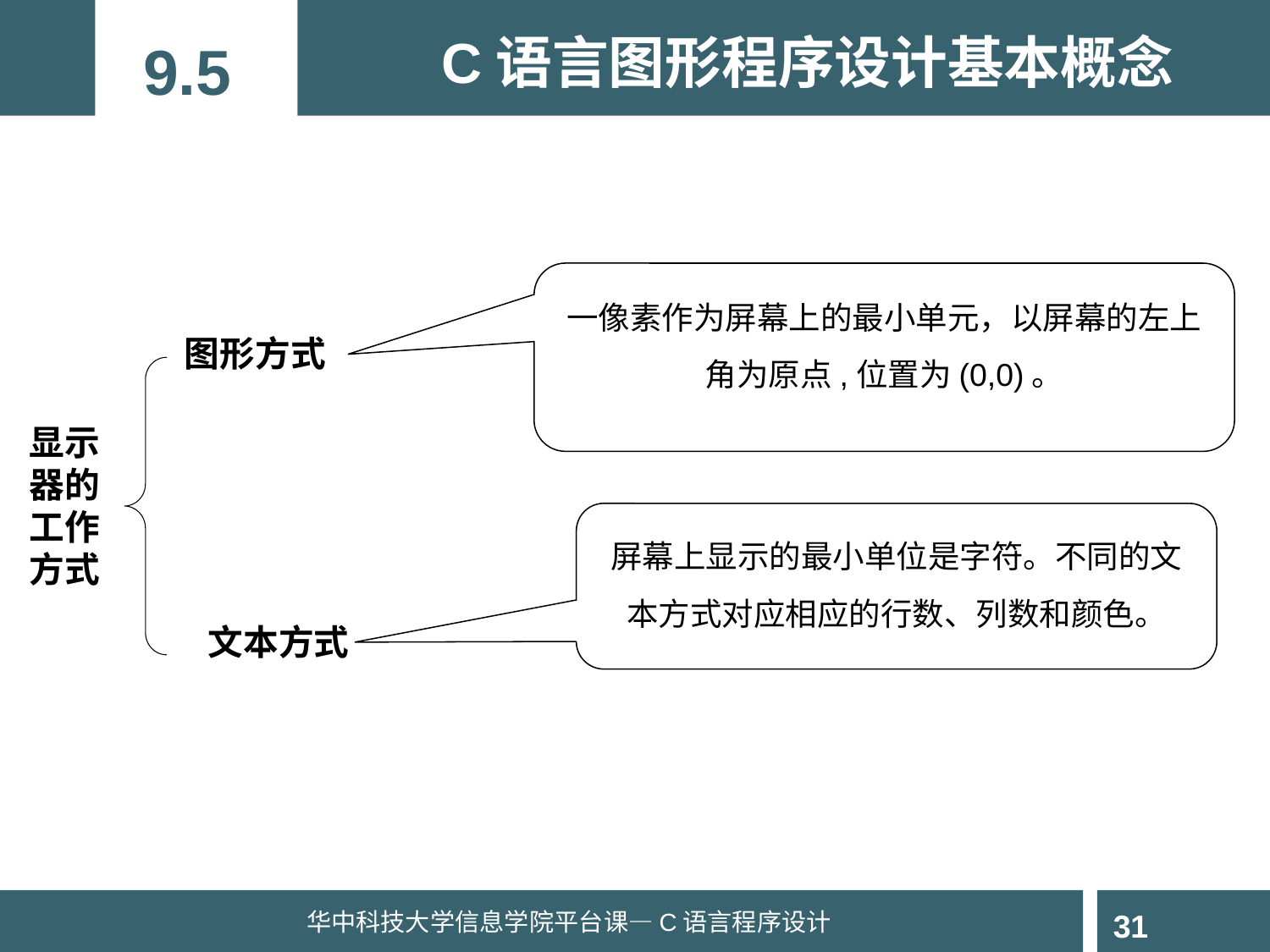

C语言图形程序设计基本概念
9.5
一像素作为屏幕上的最小单元，以屏幕的左上角为原点,位置为(0,0)。
图形方式

显示器的工作方式
屏幕上显示的最小单位是字符。不同的文本方式对应相应的行数、列数和颜色。
文本方式